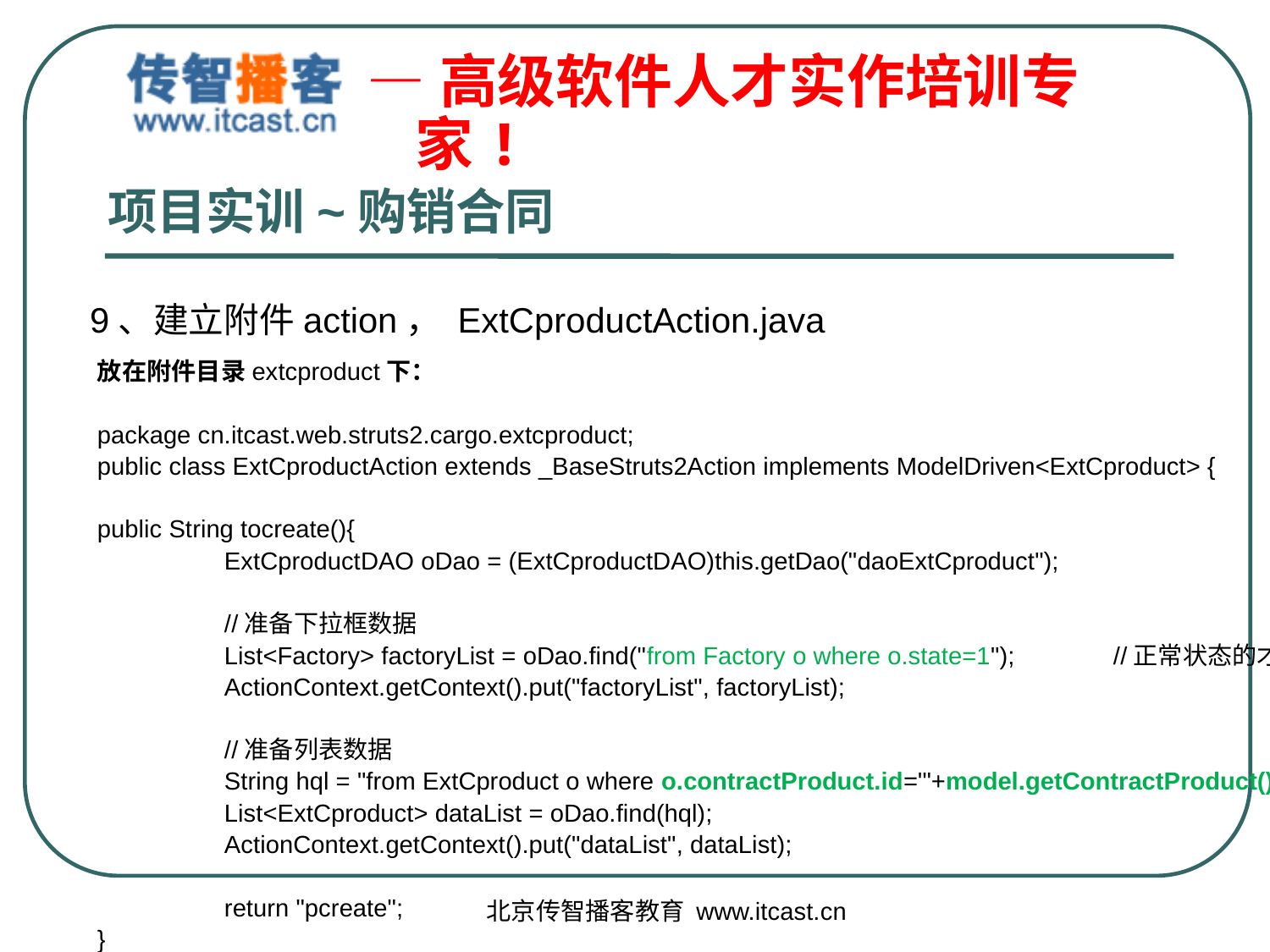

# 项目实训~购销合同
9、建立附件action， ExtCproductAction.java
放在附件目录extcproduct下：

package cn.itcast.web.struts2.cargo.extcproduct;
public class ExtCproductAction extends _BaseStruts2Action implements ModelDriven<ExtCproduct> {

public String tocreate(){
	ExtCproductDAO oDao = (ExtCproductDAO)this.getDao("daoExtCproduct");

	//准备下拉框数据
	List<Factory> factoryList = oDao.find("from Factory o where o.state=1");	//正常状态的才可以显示
	ActionContext.getContext().put("factoryList", factoryList);

	//准备列表数据
	String hql = "from ExtCproduct o where o.contractProduct.id='"+model.getContractProduct().getId()+"'";
	List<ExtCproduct> dataList = oDao.find(hql);
	ActionContext.getContext().put("dataList", dataList);

	return "pcreate";
}
北京传智播客教育 www.itcast.cn